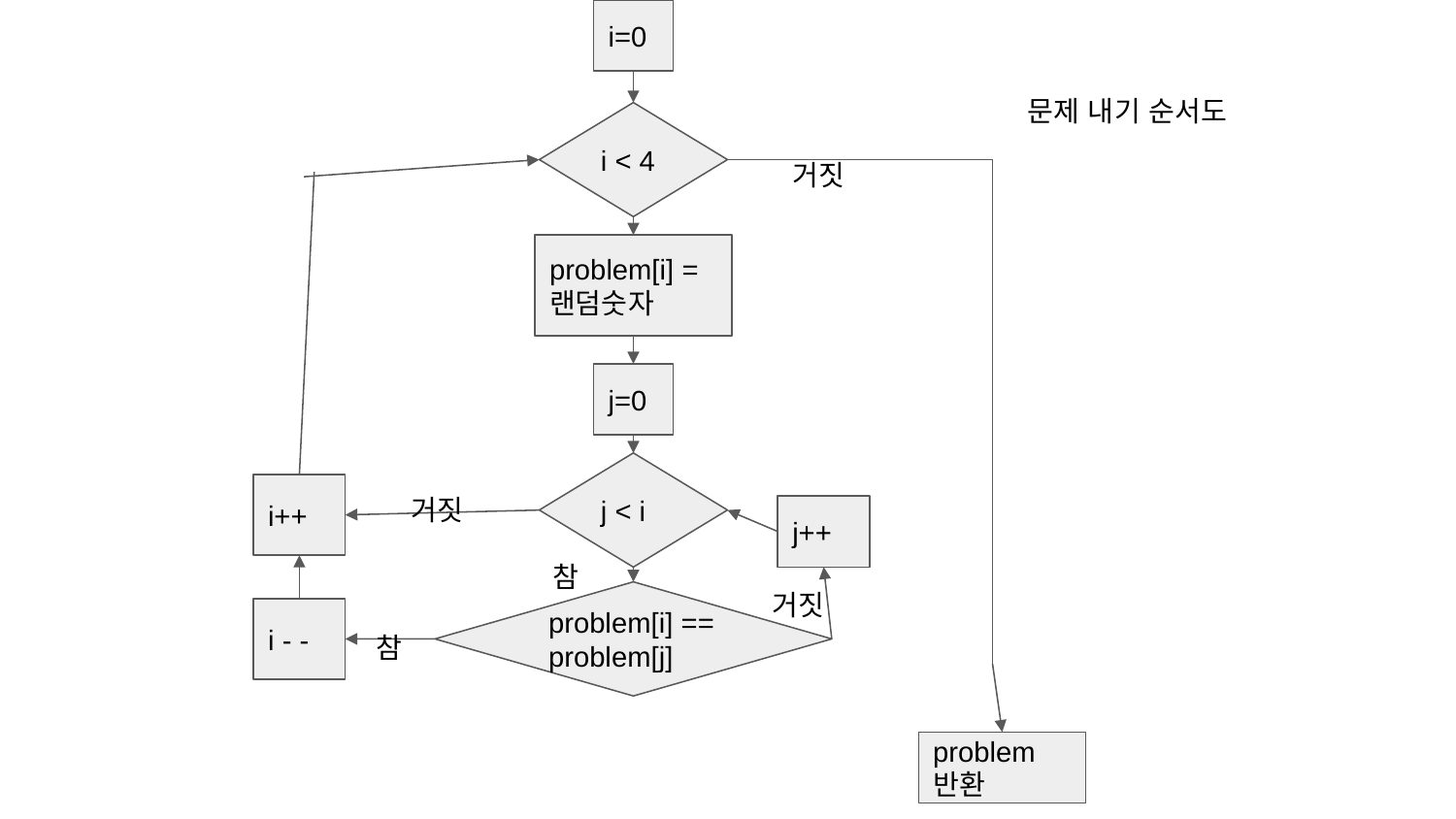

i=0
문제 내기 순서도
i < 4
거짓
problem[i] = 랜덤숫자
j=0
j < i
i++
거짓
j++
참
거짓
problem[i] == problem[j]
i - -
참
problem 반환